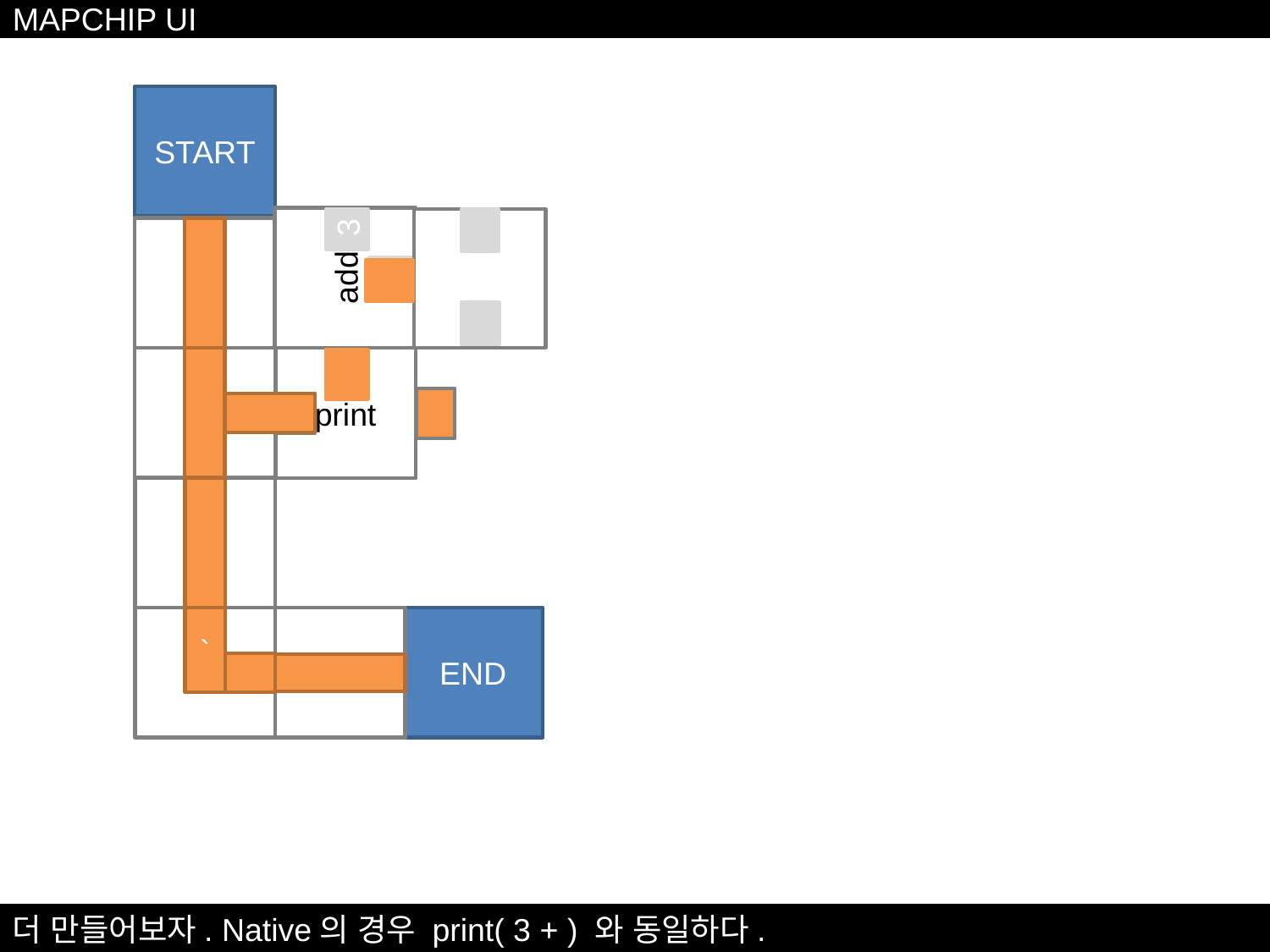

MAPCHIP UI
START

add
3
5

print

3

END

`

더 만들어보자. Native의 경우 print( 3 + ) 와 동일하다.